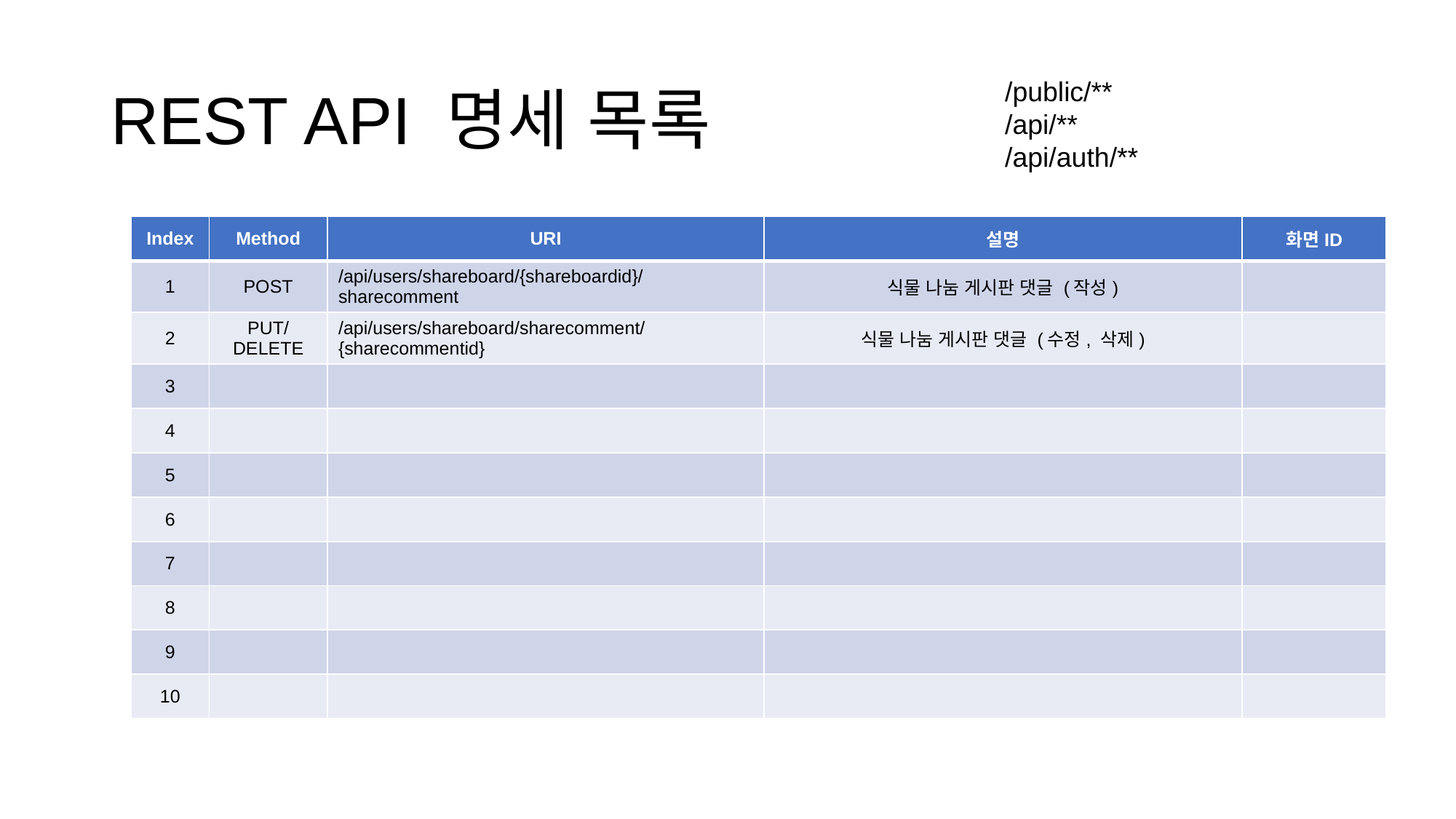

# REST API 명세 목록
/public/**
/api/**
/api/auth/**
| Index | Method | URI | 설명 | 화면ID |
| --- | --- | --- | --- | --- |
| 1 | POST | /api/users/shareboard/{shareboardid}/sharecomment | 식물 나눔 게시판 댓글 (작성) |  |
| 2 | PUT/DELETE | /api/users/shareboard/sharecomment/{sharecommentid} | 식물 나눔 게시판 댓글 (수정, 삭제) |  |
| 3 |  |  |  |  |
| 4 |  |  |  |  |
| 5 |  |  |  |  |
| 6 |  |  |  |  |
| 7 |  |  |  |  |
| 8 |  |  |  |  |
| 9 |  |  |  |  |
| 10 |  |  |  |  |